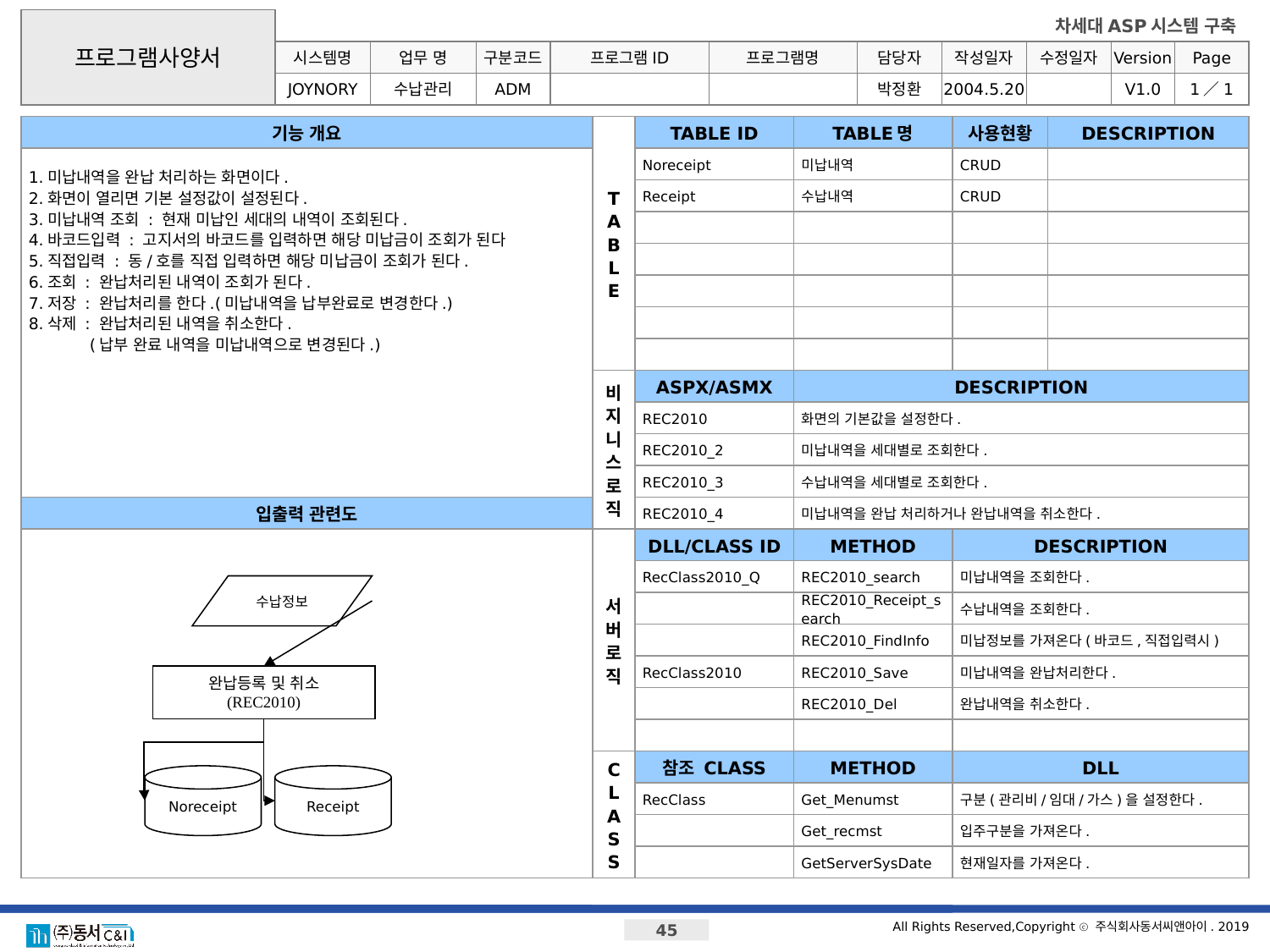

프로그램사양서
기능 개요
T
A
B
L
E
TABLE ID
TABLE명
사용현황
DESCRIPTION
1.미납내역을 완납 처리하는 화면이다.
2.화면이 열리면 기본 설정값이 설정된다.
3.미납내역 조회 : 현재 미납인 세대의 내역이 조회된다.
4.바코드입력 : 고지서의 바코드를 입력하면 해당 미납금이 조회가 된다
5.직접입력 : 동/호를 직접 입력하면 해당 미납금이 조회가 된다.
6.조회 : 완납처리된 내역이 조회가 된다.
7.저장 : 완납처리를 한다.(미납내역을 납부완료로 변경한다.)
8.삭제 : 완납처리된 내역을 취소한다.
            (납부 완료 내역을 미납내역으로 변경된다.)

Noreceipt
미납내역
CRUD

Receipt
수납내역
CRUD

비지니스로직
ASPX/ASMX
DESCRIPTION
REC2010
화면의 기본값을 설정한다.
REC2010_2
미납내역을 세대별로 조회한다.
REC2010_3
수납내역을 세대별로 조회한다.
입출력 관련도
REC2010_4
미납내역을 완납 처리하거나 완납내역을 취소한다.

서버로직
DLL/CLASS ID
METHOD
DESCRIPTION
RecClass2010_Q
REC2010_search
미납내역을 조회한다.
수납정보

REC2010_Receipt_search
수납내역을 조회한다.

REC2010_FindInfo
미납정보를 가져온다(바코드,직접입력시)
RecClass2010
REC2010_Save
미납내역을 완납처리한다.
완납등록 및 취소
(REC2010)

REC2010_Del
완납내역을 취소한다.

C
L
A
S
S
참조 CLASS
METHOD
DLL
Noreceipt
Receipt
RecClass
Get_Menumst
구분(관리비/임대/가스)을 설정한다.

Get_recmst
입주구분을 가져온다.

GetServerSysDate
현재일자를 가져온다.